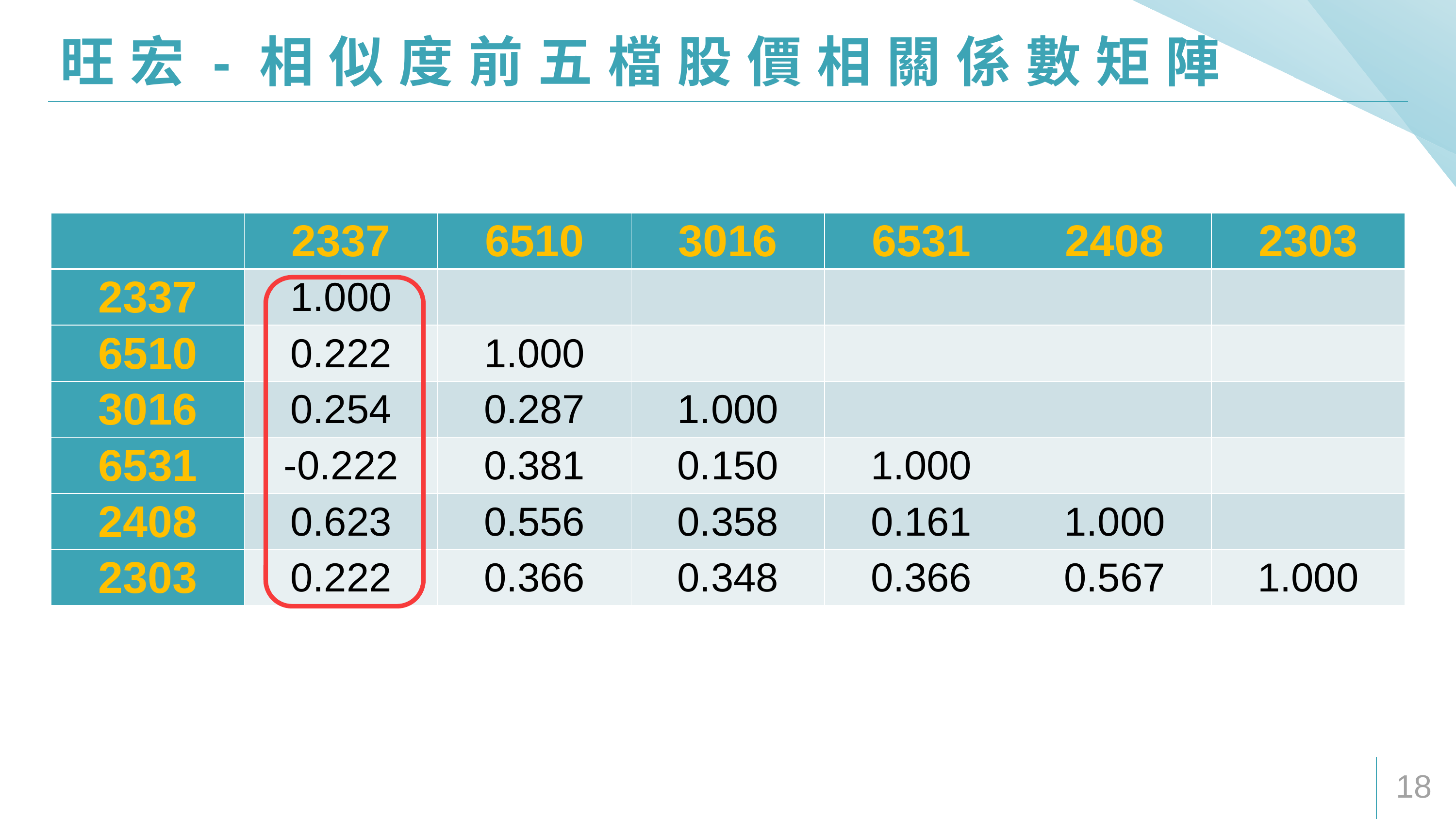

# 旺宏-相似度前五檔股價相關係數矩陣
|  | 2337 | 6510 | 3016 | 6531 | 2408 | 2303 |
| --- | --- | --- | --- | --- | --- | --- |
| 2337 | 1.000 |  |  |  |  |  |
| 6510 | 0.222 | 1.000 |  |  |  |  |
| 3016 | 0.254 | 0.287 | 1.000 |  |  |  |
| 6531 | -0.222 | 0.381 | 0.150 | 1.000 |  |  |
| 2408 | 0.623 | 0.556 | 0.358 | 0.161 | 1.000 |  |
| 2303 | 0.222 | 0.366 | 0.348 | 0.366 | 0.567 | 1.000 |

18